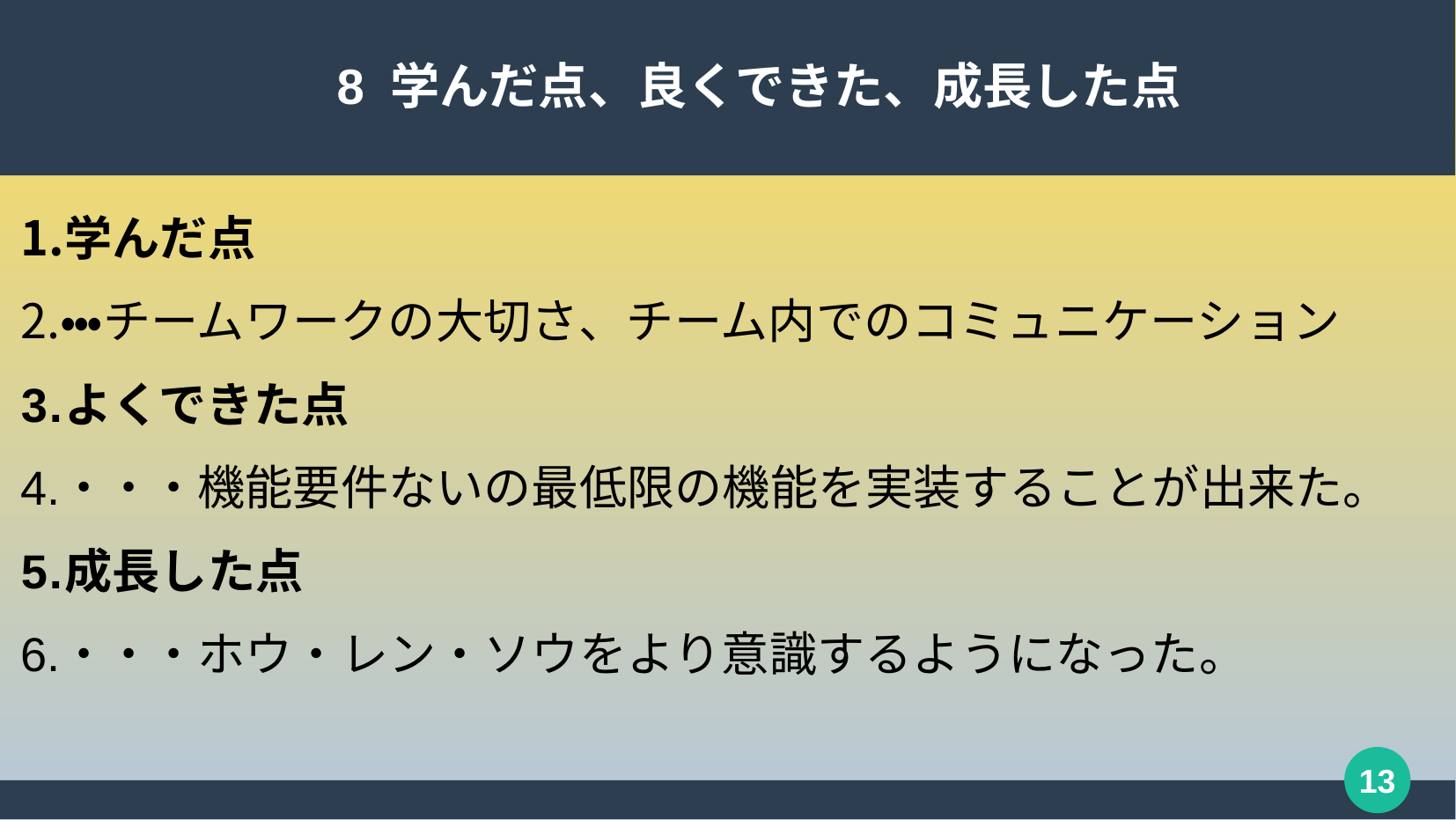

# 8 学んだ点、良くできた、成長した点
学んだ点
・・・チームワークの大切さ、チーム内でのコミュニケーション
よくできた点
・・・機能要件ないの最低限の機能を実装することが出来た。
成長した点
・・・ホウ・レン・ソウをより意識するようになった。